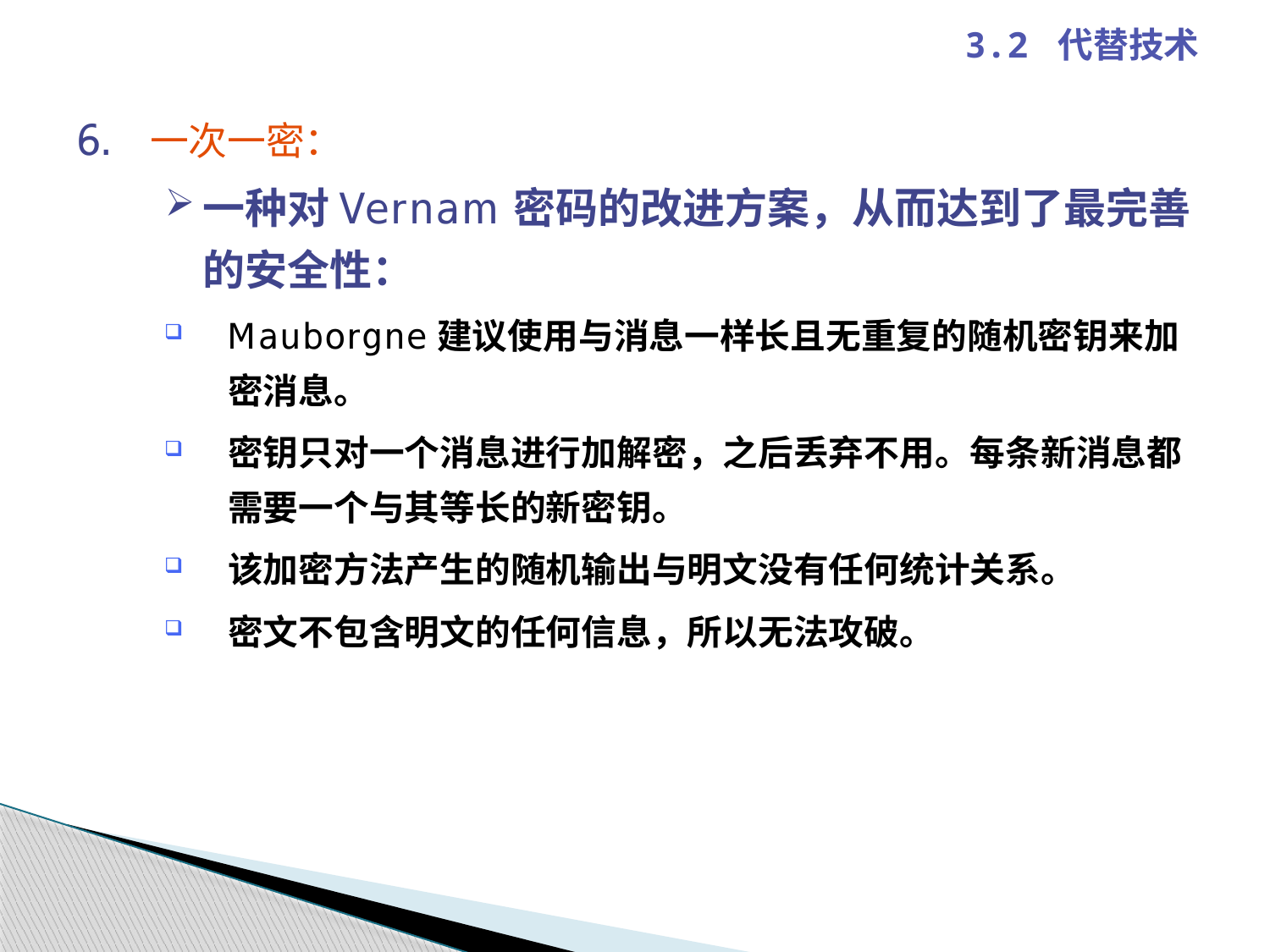

3.2 代替技术
6.  一次一密：
一种对Vernam密码的改进方案，从而达到了最完善的安全性：
Mauborgne建议使用与消息一样长且无重复的随机密钥来加密消息。
密钥只对一个消息进行加解密，之后丢弃不用。每条新消息都需要一个与其等长的新密钥。
该加密方法产生的随机输出与明文没有任何统计关系。
密文不包含明文的任何信息，所以无法攻破。